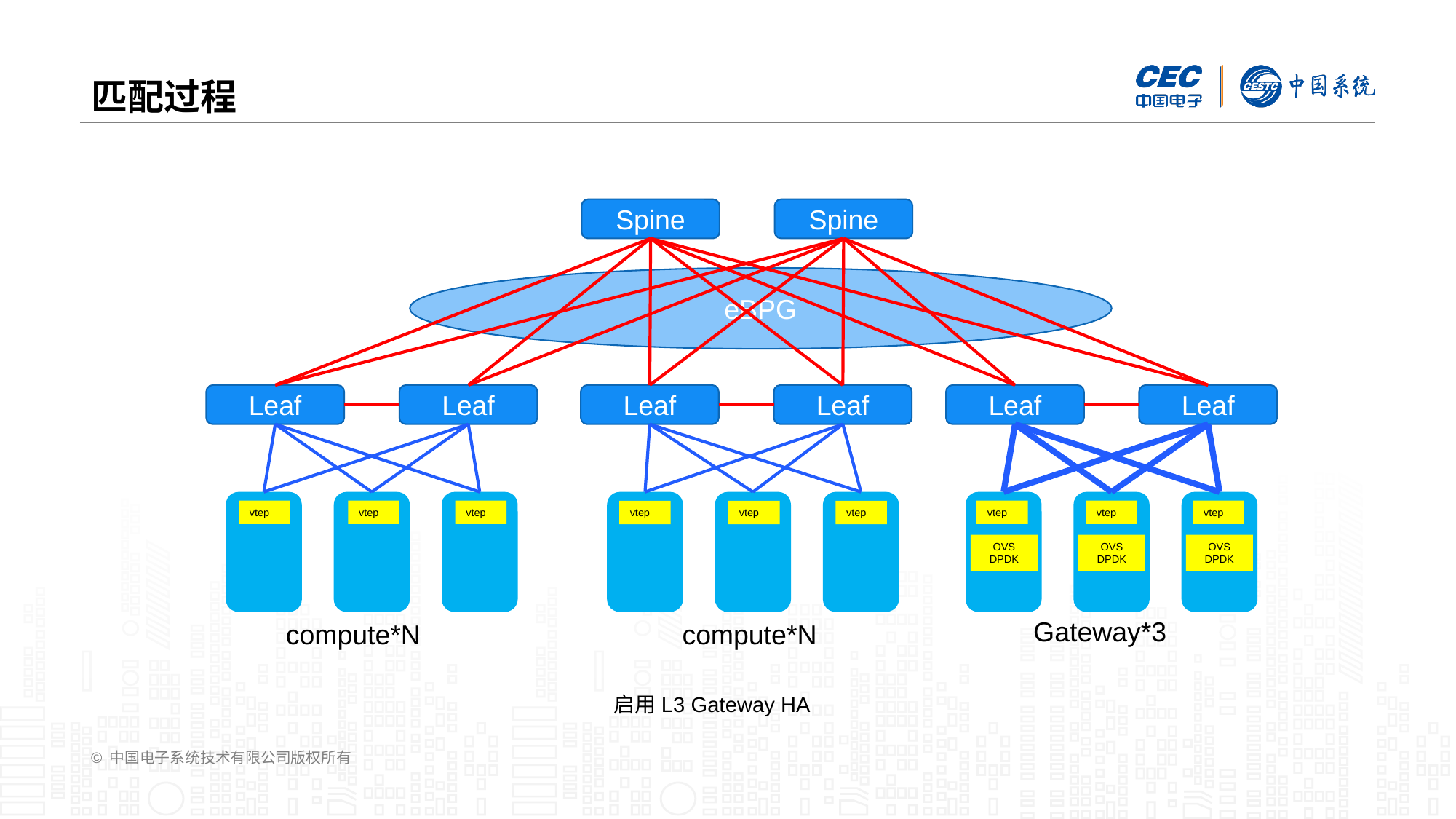

# 匹配过程

Spine
Spine
eBPG
Leaf
Leaf
Leaf
Leaf
Leaf
Leaf

vtep
vtep
vtep
vtep
vtep
vtep
vtep
vtep
vtep
OVS
DPDK
OVS
DPDK
OVS
DPDK
Gateway*3
compute*N
compute*N
启用L3 Gateway HA
© 中国电子系统技术有限公司版权所有
3